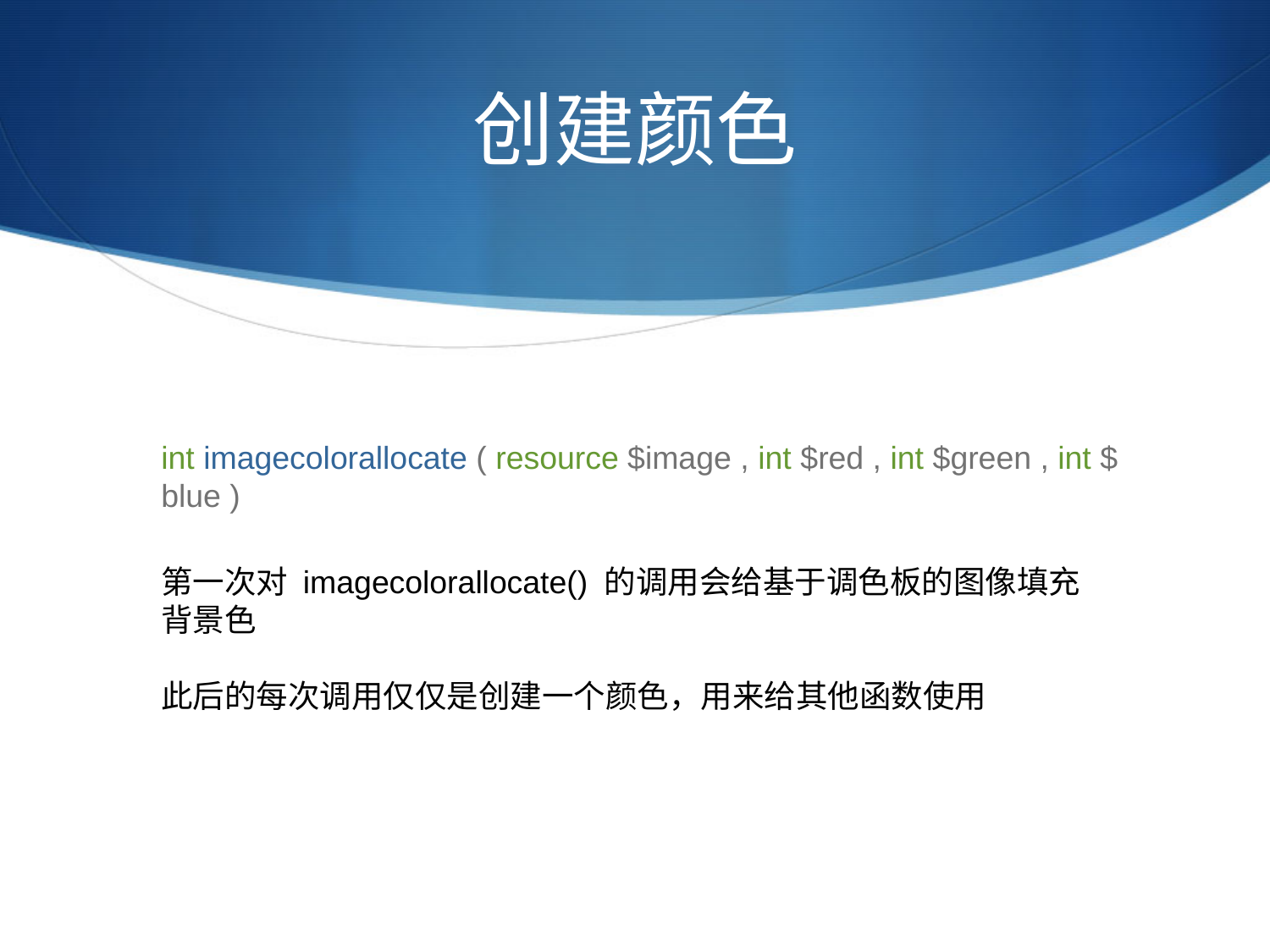

# 创建颜色
int imagecolorallocate ( resource $image , int $red , int $green , int $blue )
第一次对 imagecolorallocate() 的调用会给基于调色板的图像填充背景色

此后的每次调用仅仅是创建一个颜色，用来给其他函数使用